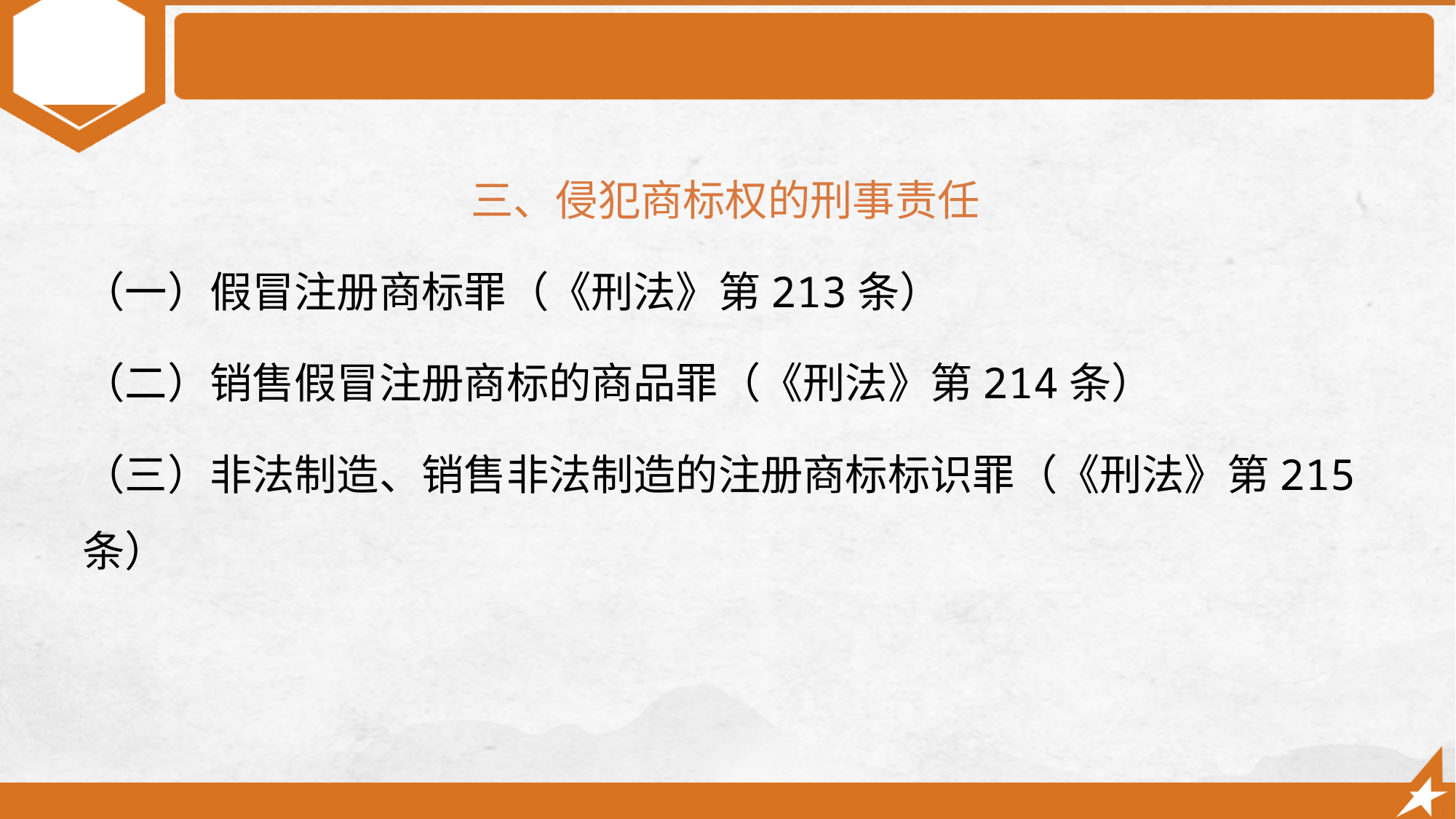

三、侵犯商标权的刑事责任
（一）假冒注册商标罪（《刑法》第213条）
（二）销售假冒注册商标的商品罪（《刑法》第214条）
（三）非法制造、销售非法制造的注册商标标识罪（《刑法》第215条）